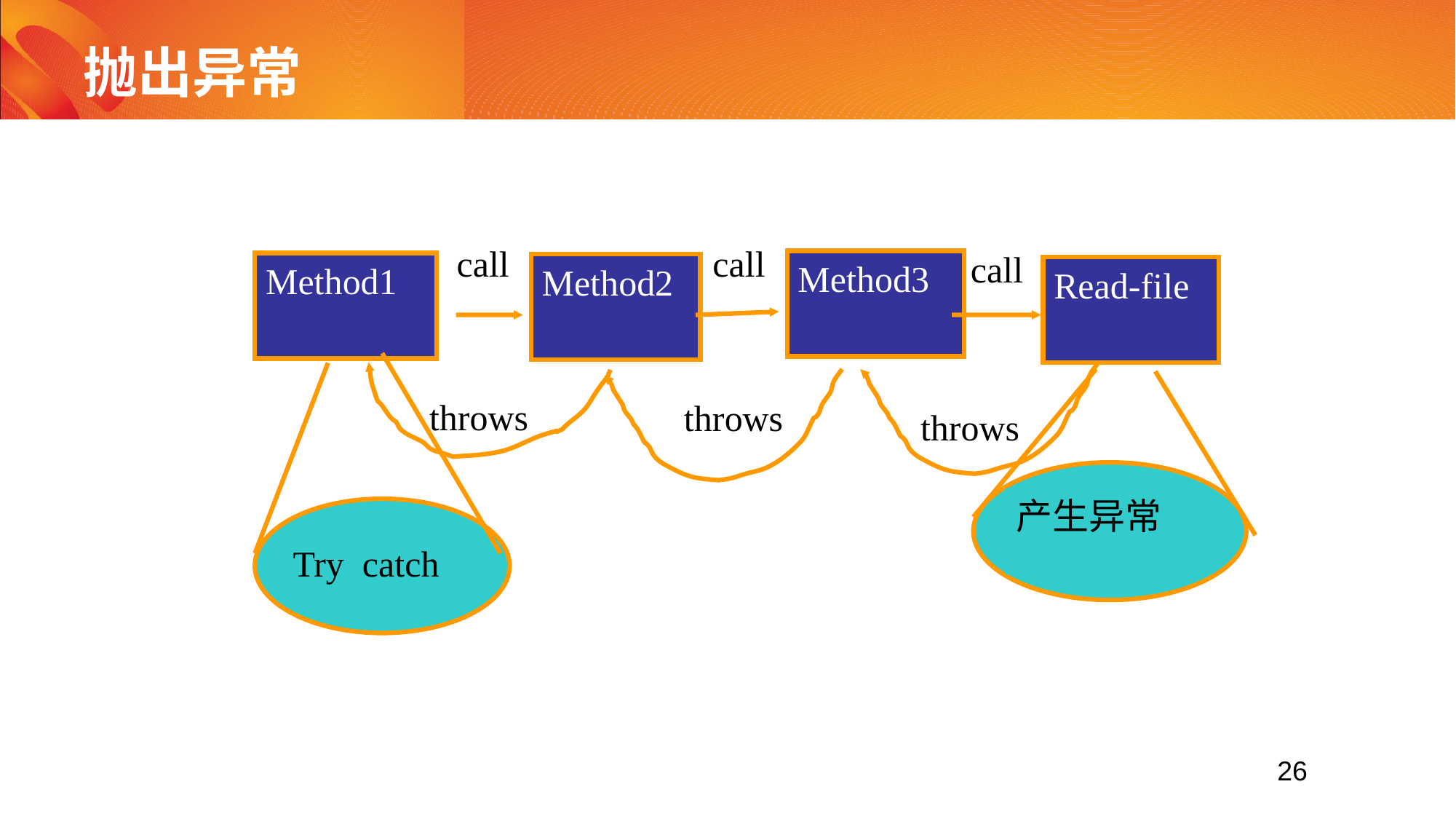

# 抛出异常
call
call
call
Method3

Method1

Method2

Read-file

throws
throws
throws

产生异常

Try  catch